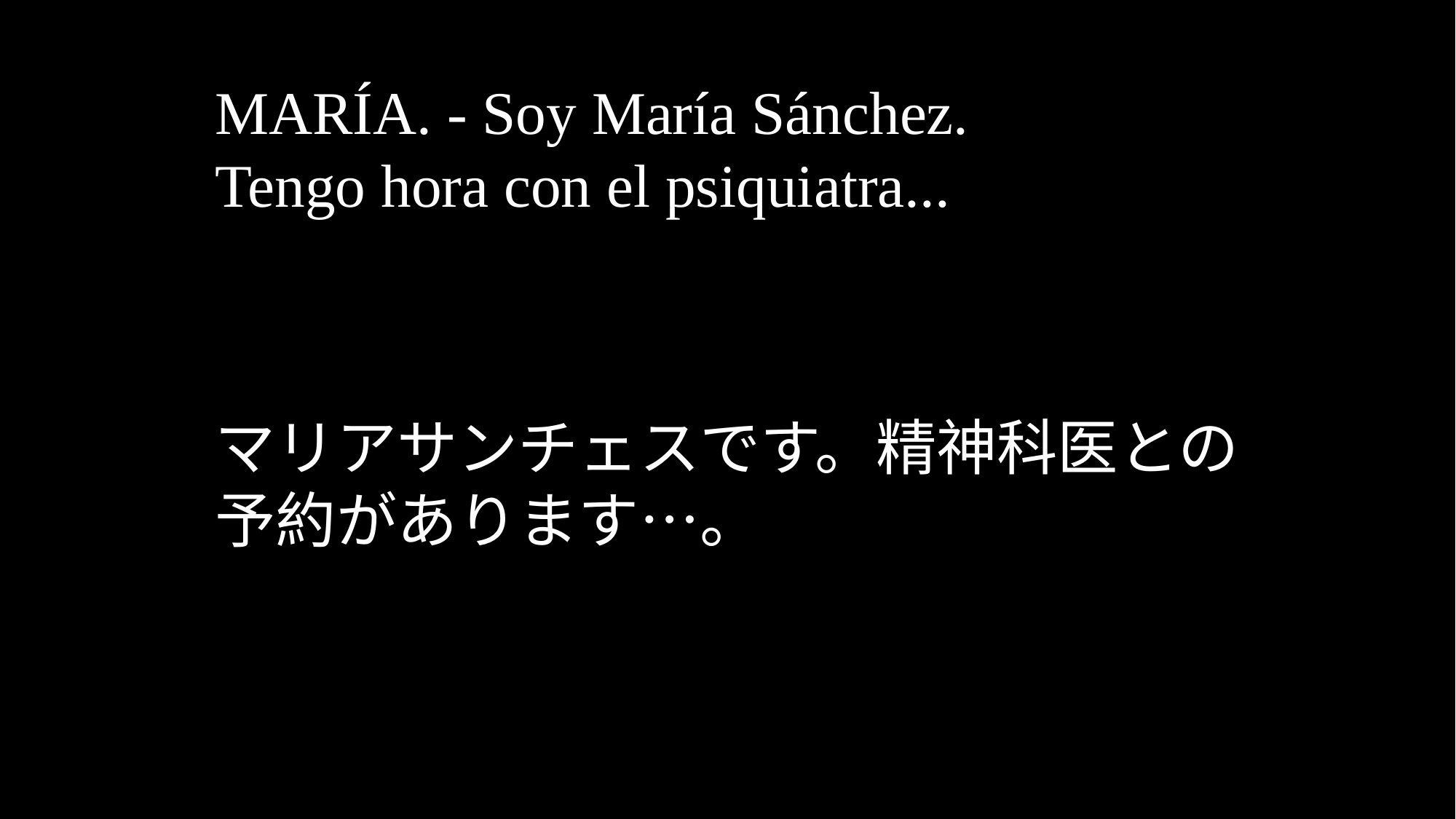

MARÍA. - Soy María Sánchez. Tengo hora con el psiquiatra...

マリアサンチェスです。精神科医との予約があります…。